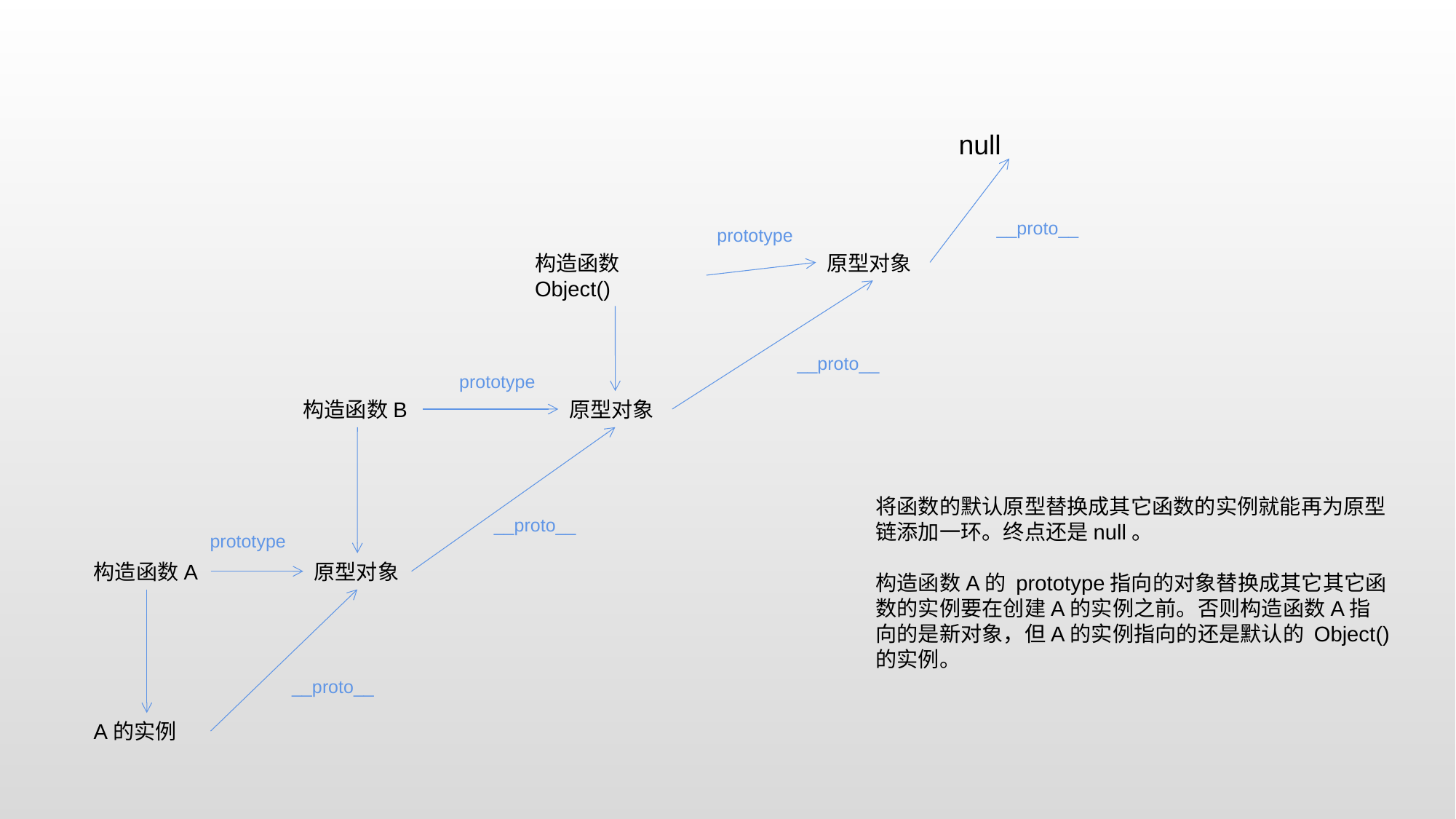

null
__proto__
prototype
原型对象
构造函数Object()
__proto__
prototype
构造函数B
原型对象
将函数的默认原型替换成其它函数的实例就能再为原型链添加一环。终点还是null。

构造函数A的 prototype指向的对象替换成其它其它函数的实例要在创建A的实例之前。否则构造函数A指向的是新对象，但A的实例指向的还是默认的 Object() 的实例。

__proto__
prototype
构造函数A
原型对象
__proto__
A的实例